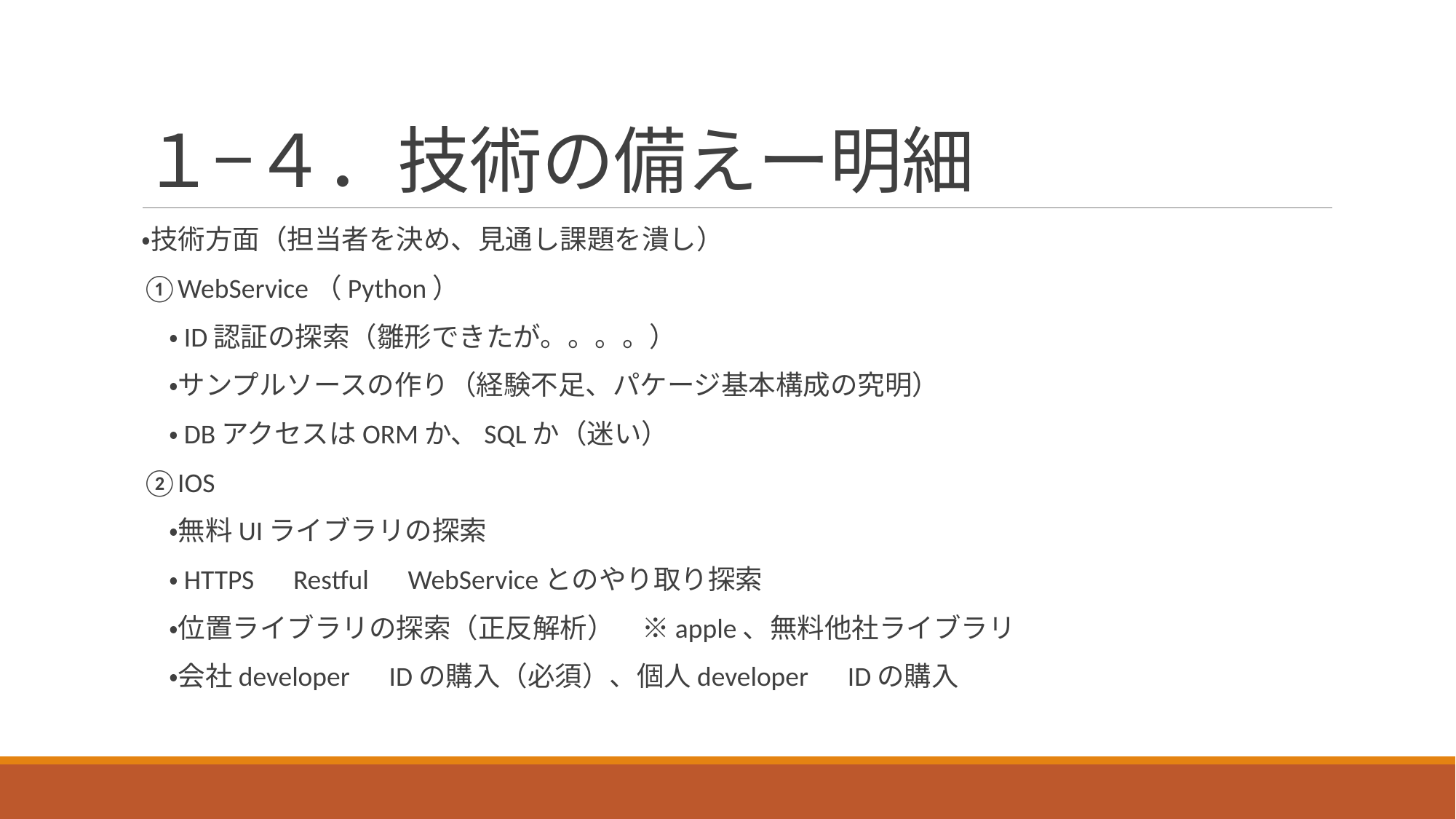

# １−４．技術の備えー明細
・技術方面（担当者を決め、見通し課題を潰し）
①WebService（Python）
　・ID認証の探索（雛形できたが。。。。）
　・サンプルソースの作り（経験不足、パケージ基本構成の究明）
　・DBアクセスはORMか、SQLか（迷い）
②IOS
　・無料UIライブラリの探索
　・HTTPS　Restful　WebServiceとのやり取り探索
　・位置ライブラリの探索（正反解析）　※apple、無料他社ライブラリ
　・会社developer　IDの購入（必須）、個人developer　IDの購入